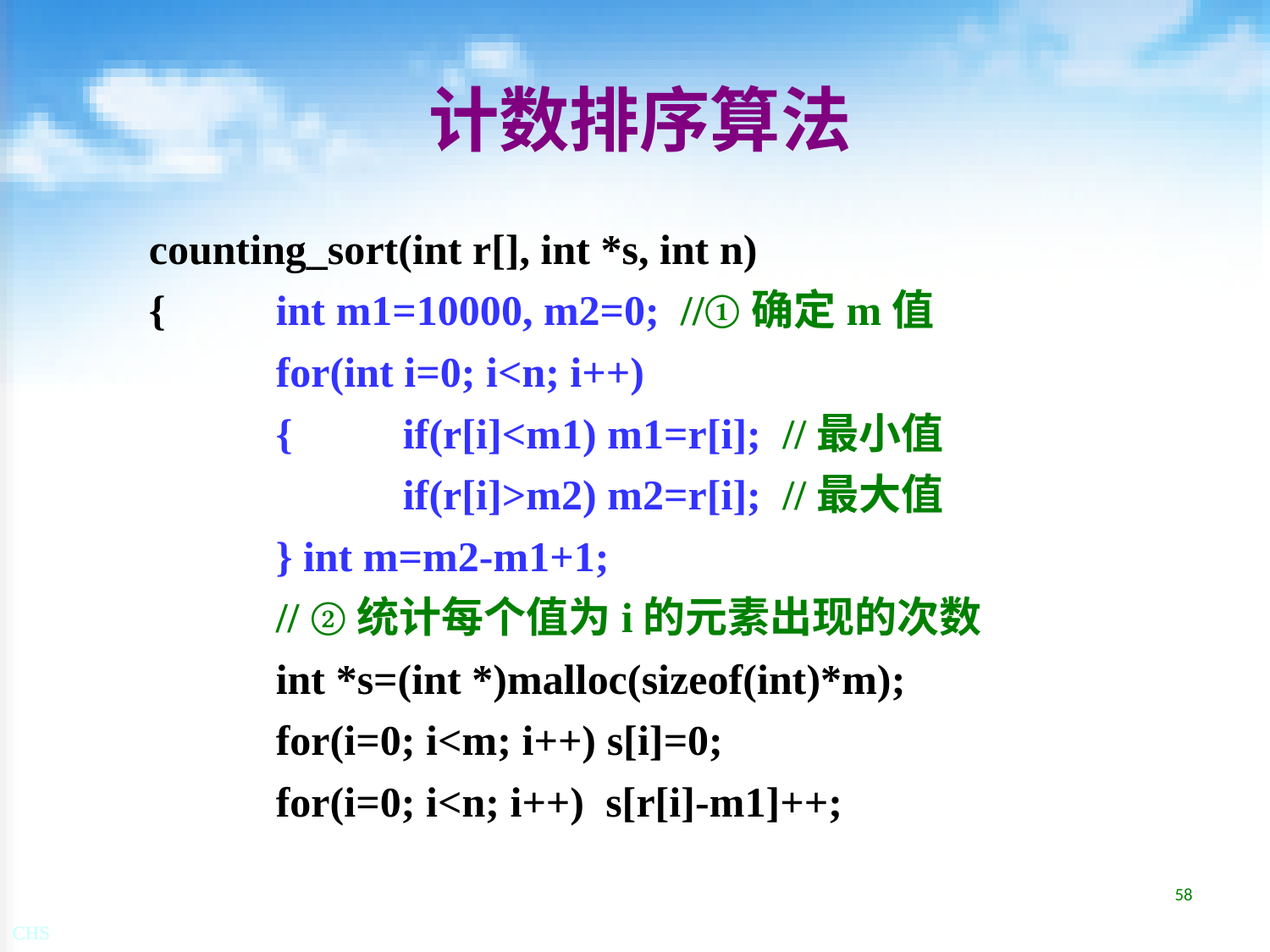

# 计数排序算法
counting_sort(int r[], int *s, int n)
{	int m1=10000, m2=0;  //①确定m值
	for(int i=0; i<n; i++)
	{	if(r[i]<m1) m1=r[i];  //最小值
		if(r[i]>m2) m2=r[i];  //最大值
	} int m=m2-m1+1;
	// ②统计每个值为i的元素出现的次数
	int *s=(int *)malloc(sizeof(int)*m);
	for(i=0; i<m; i++) s[i]=0;
	for(i=0; i<n; i++)  s[r[i]-m1]++;
58